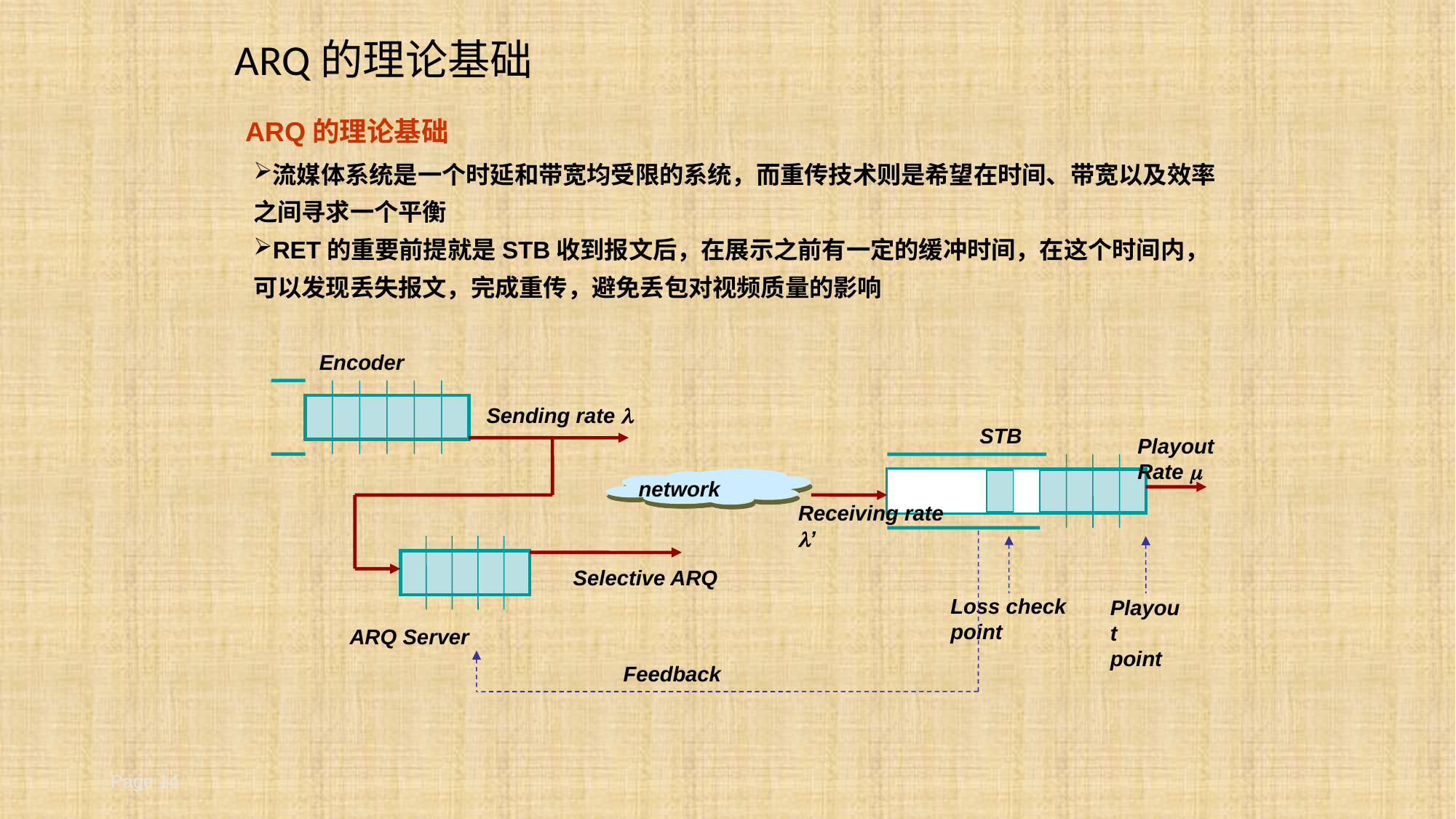

# ARQ的理论基础
ARQ的理论基础
流媒体系统是一个时延和带宽均受限的系统，而重传技术则是希望在时间、带宽以及效率之间寻求一个平衡
RET的重要前提就是STB收到报文后，在展示之前有一定的缓冲时间，在这个时间内，可以发现丢失报文，完成重传，避免丢包对视频质量的影响
Encoder

Sending rate λ
STB
Playout
Rate μ

network

Receiving rate λ’

Selective ARQ

Loss check
point
Playout
point
ARQ Server

Feedback

Page 14